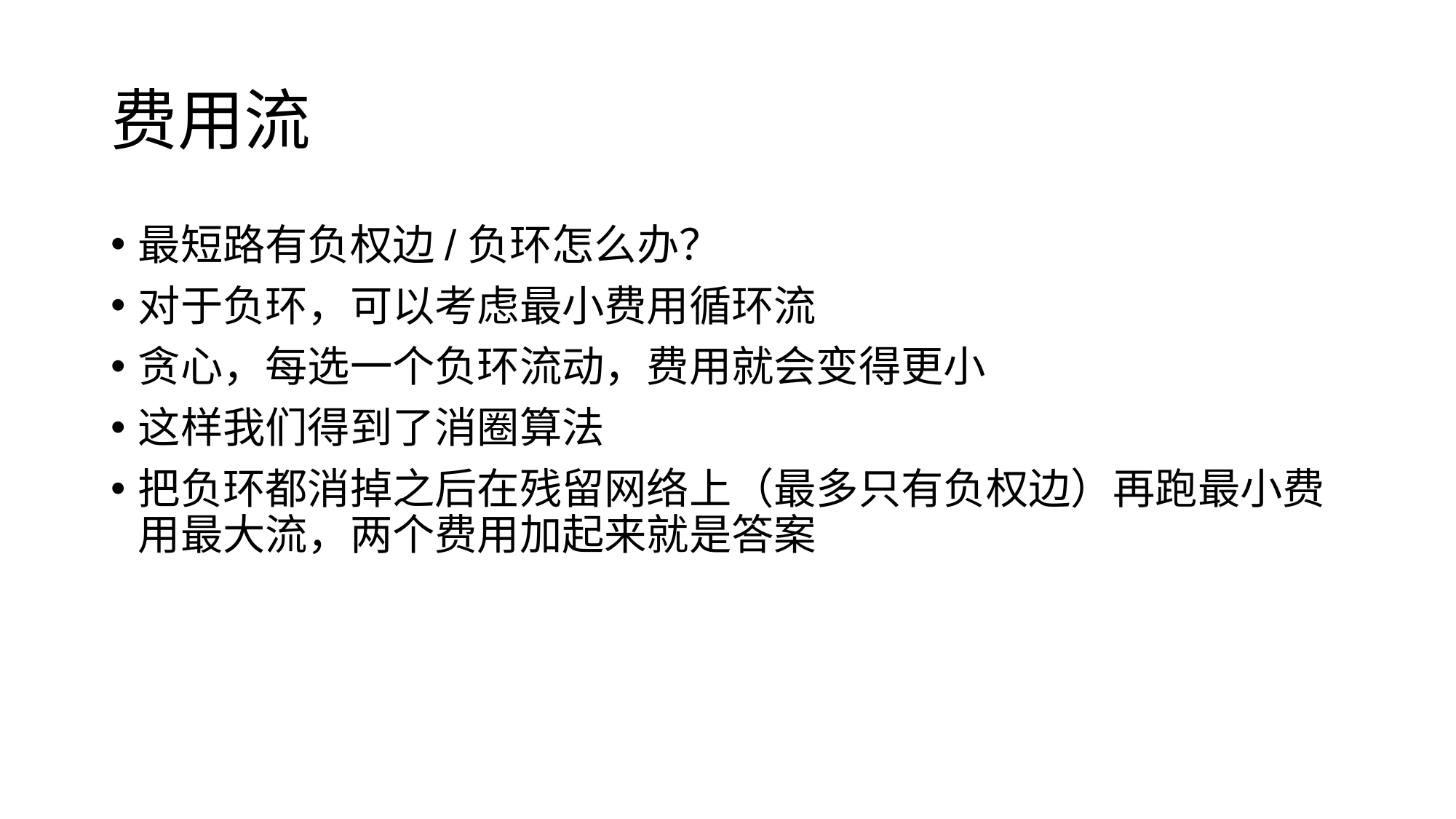

# 费用流
最短路有负权边/负环怎么办？
对于负环，可以考虑最小费用循环流
贪心，每选一个负环流动，费用就会变得更小
这样我们得到了消圈算法
把负环都消掉之后在残留网络上（最多只有负权边）再跑最小费用最大流，两个费用加起来就是答案